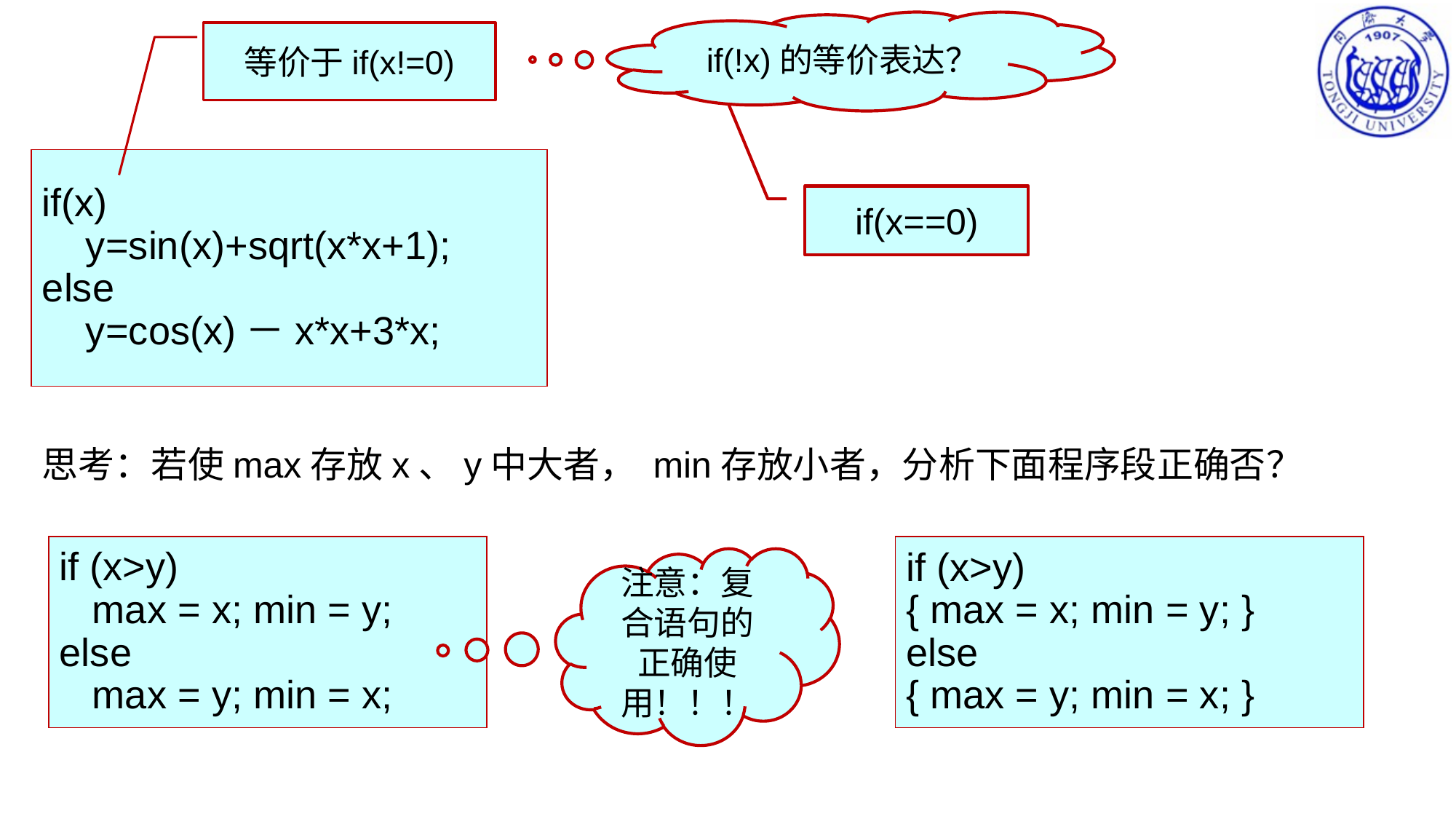

if(!x)的等价表达？
等价于if(x!=0)
if(x)
    y=sin(x)+sqrt(x*x+1);
else
    y=cos(x)－x*x+3*x;
if(x==0)
思考：若使max存放x、y中大者， min存放小者，分析下面程序段正确否？
if (x>y)
   max = x; min = y;
else
   max = y; min = x;
if (x>y)
{ max = x; min = y; }
else
{ max = y; min = x; }
注意：复合语句的正确使用！！！